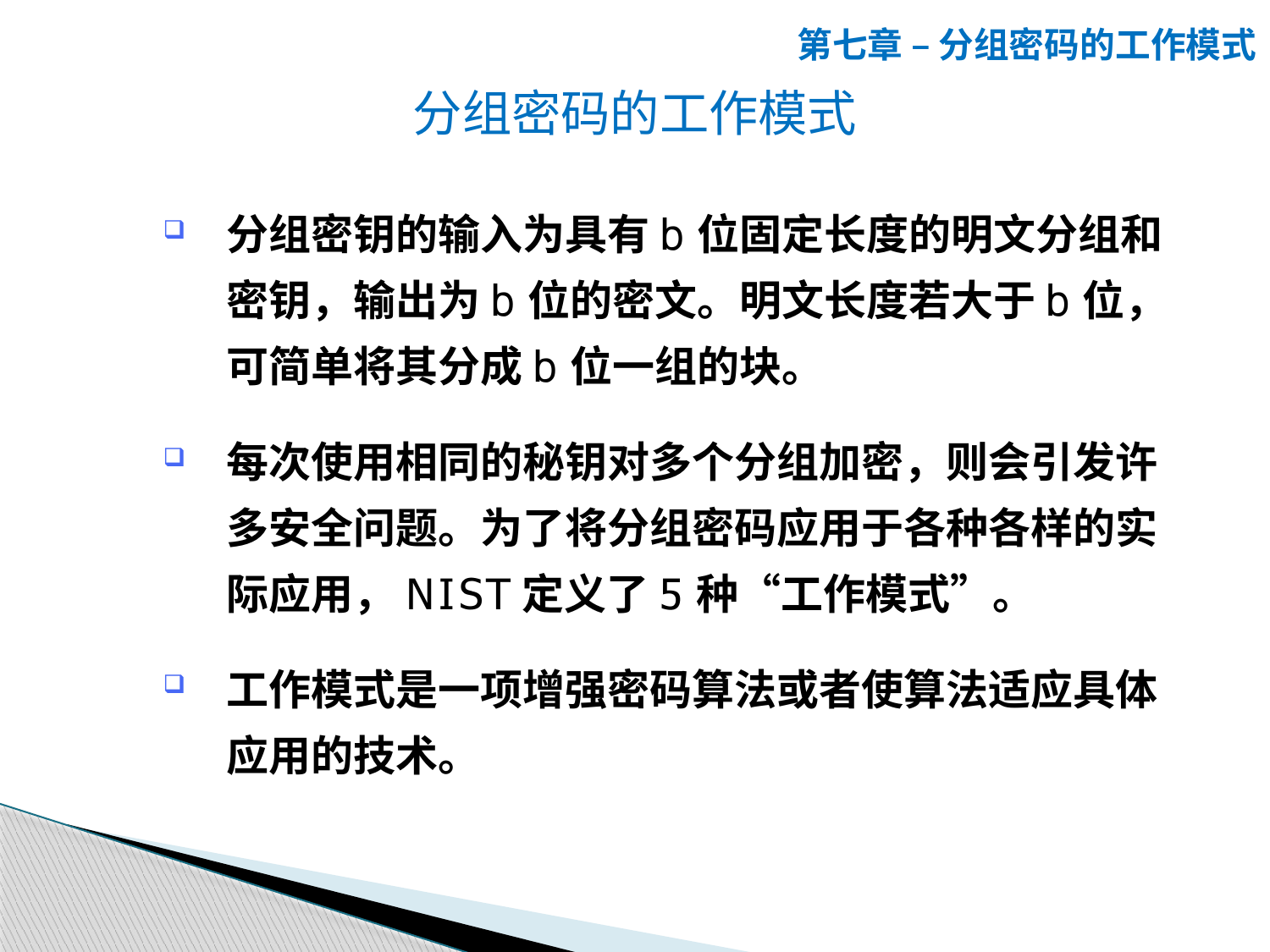

第七章 – 分组密码的工作模式
分组密码的工作模式
分组密钥的输入为具有b位固定长度的明文分组和密钥，输出为b位的密文。明文长度若大于b位，可简单将其分成b位一组的块。
每次使用相同的秘钥对多个分组加密，则会引发许多安全问题。为了将分组密码应用于各种各样的实际应用，NIST定义了5种“工作模式”。
工作模式是一项增强密码算法或者使算法适应具体应用的技术。